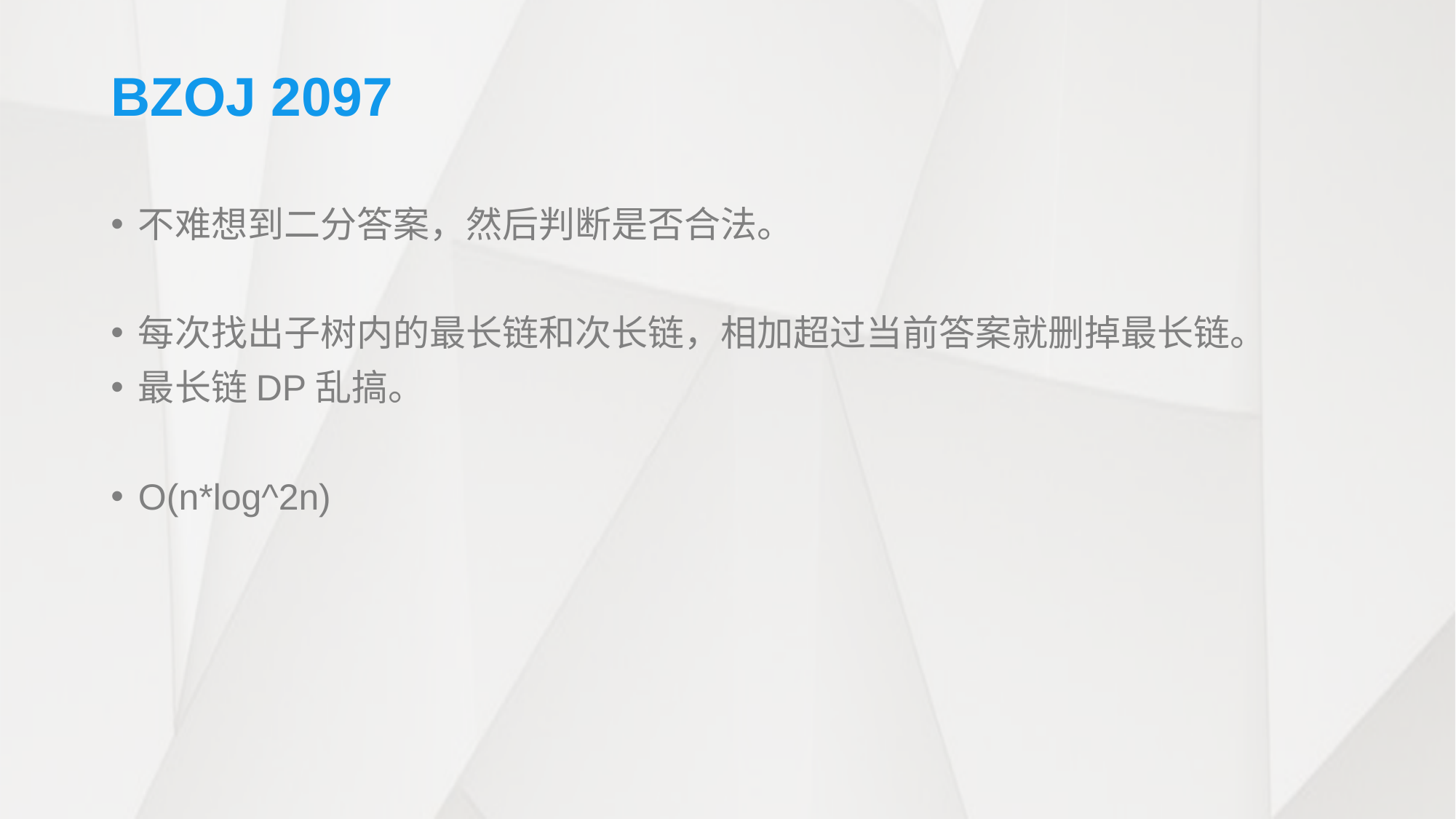

# BZOJ 2097
不难想到二分答案，然后判断是否合法。

每次找出子树内的最长链和次长链，相加超过当前答案就删掉最长链。
最长链DP乱搞。

O(n*log^2n)